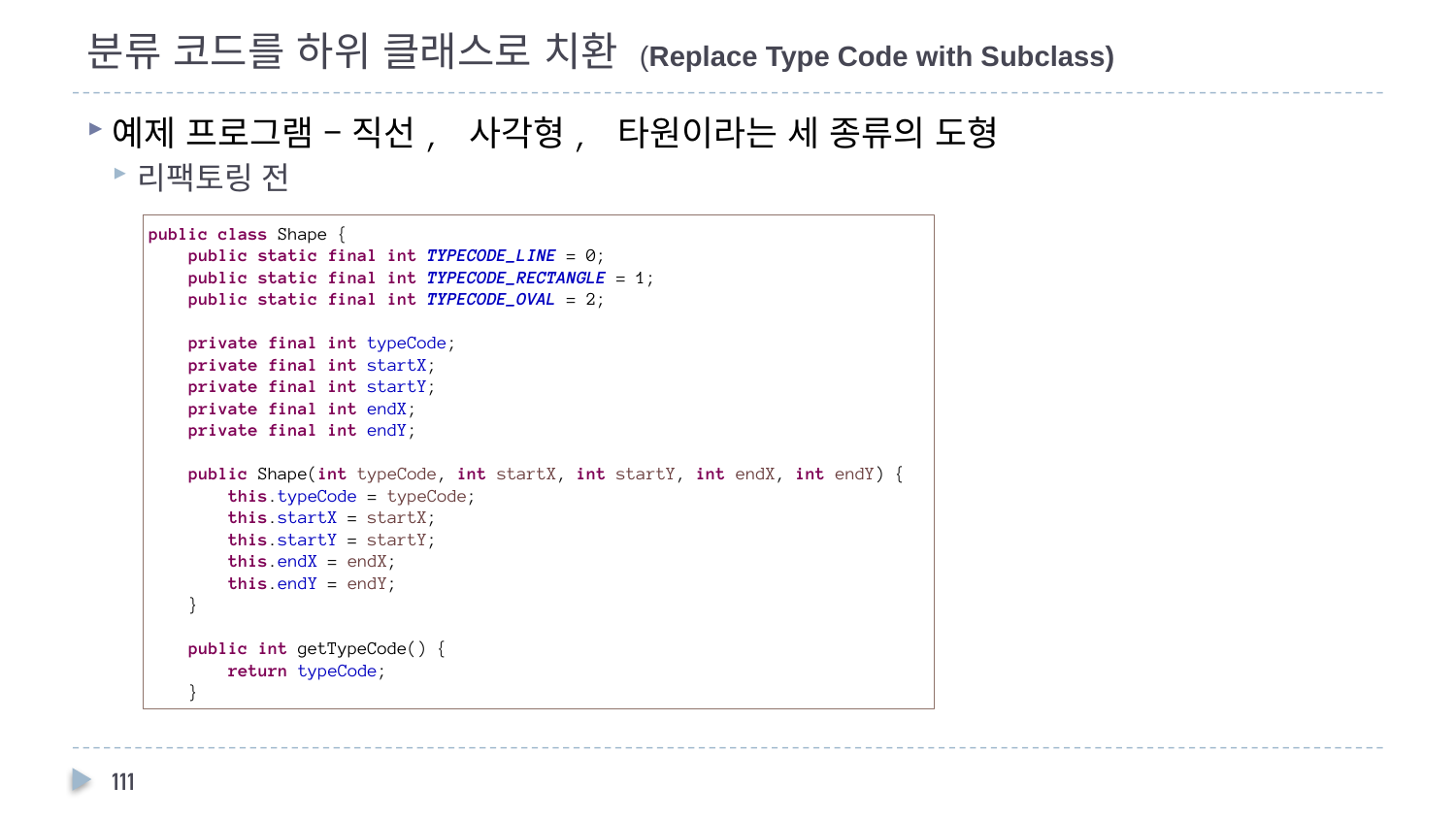

# 분류 코드를 하위 클래스로 치환 (Replace Type Code with Subclass)
예제 프로그램 – 직선, 사각형, 타원이라는 세 종류의 도형
리팩토링 전
public class Shape {
    public static final int TYPECODE_LINE = 0;
    public static final int TYPECODE_RECTANGLE = 1;
    public static final int TYPECODE_OVAL = 2;

    private final int typeCode;
    private final int startX;
    private final int startY;
    private final int endX;
    private final int endY;

    public Shape(int typeCode, int startX, int startY, int endX, int endY) {
        this.typeCode = typeCode;
        this.startX = startX;
        this.startY = startY;
        this.endX = endX;
        this.endY = endY;
    }

    public int getTypeCode() {
        return typeCode;
    }
111